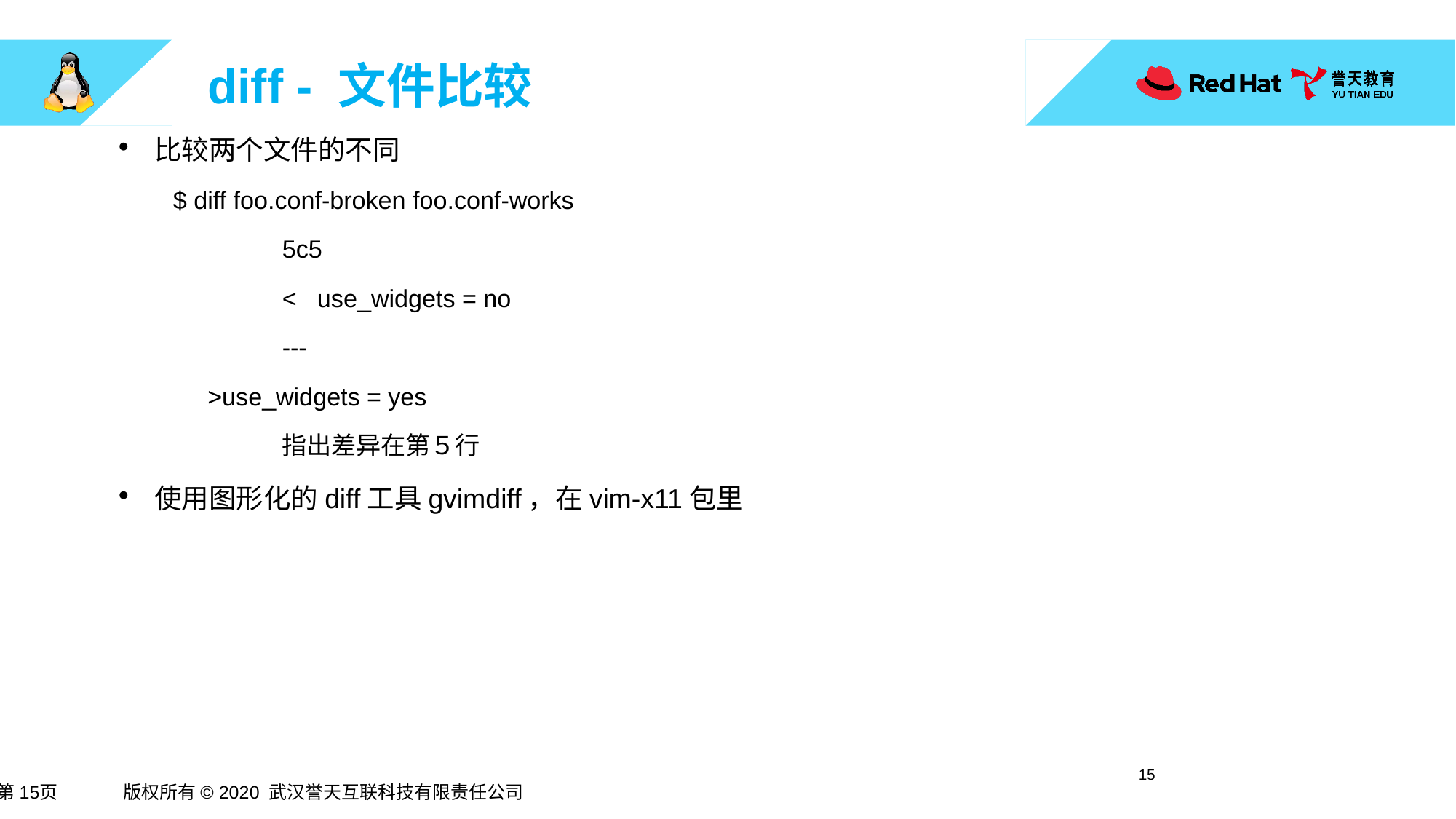

# diff - 文件比较
比较两个文件的不同
$ diff foo.conf-broken foo.conf-works
	5c5
	<   use_widgets = no
	---
     >use_widgets = yes
	指出差异在第５行
使用图形化的diff工具gvimdiff，在vim-x11包里

15